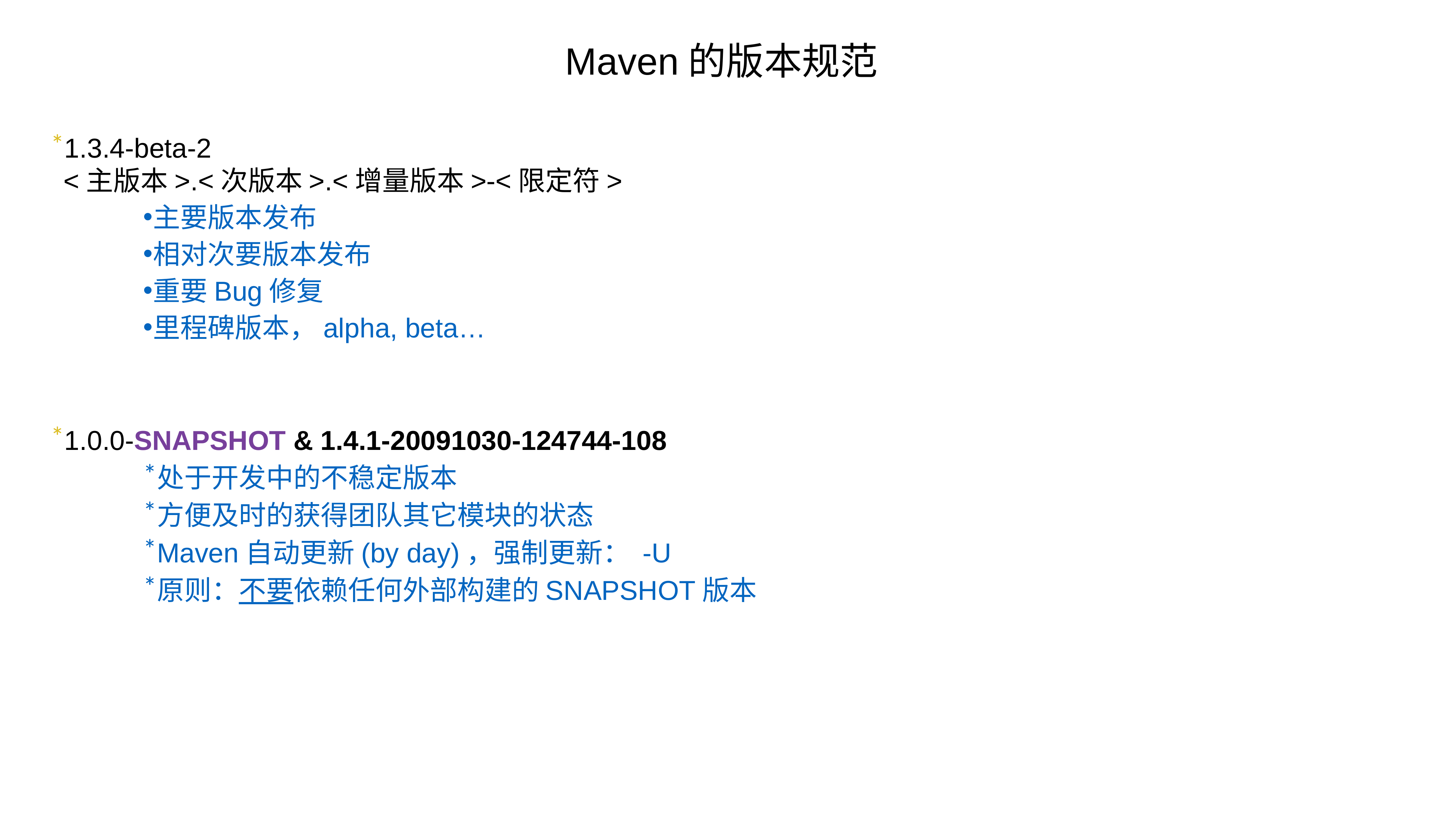

Maven的版本规范
1.3.4-beta-2
<主版本>.<次版本>.<增量版本>-<限定符>
主要版本发布
相对次要版本发布
重要Bug修复
里程碑版本，alpha, beta…

1.0.0-SNAPSHOT & 1.4.1-20091030-124744-108
处于开发中的不稳定版本
方便及时的获得团队其它模块的状态
Maven自动更新(by day)，强制更新： -U
原则：不要依赖任何外部构建的SNAPSHOT版本